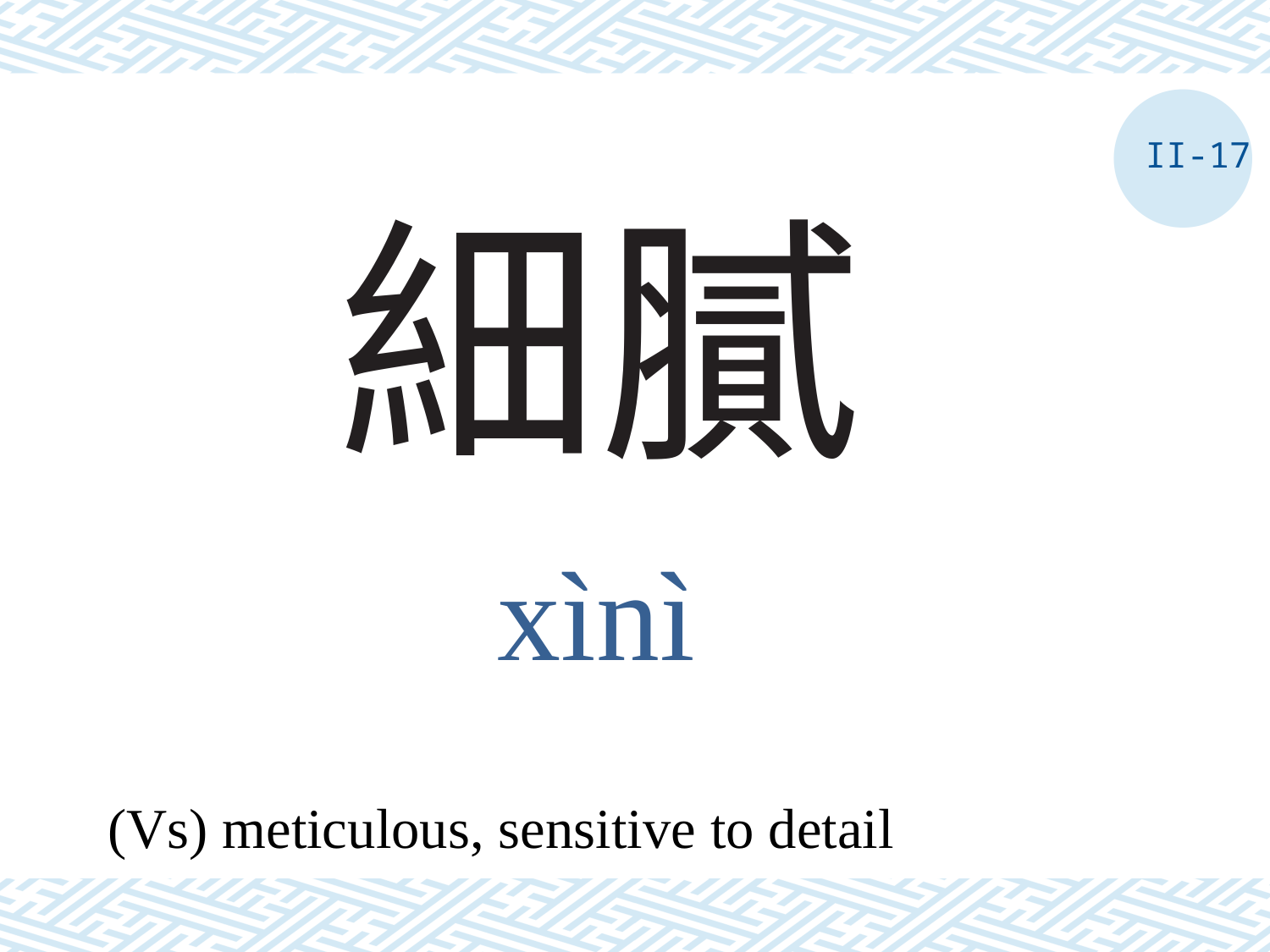

II-17

# 細膩
xìnì
(Vs) meticulous, sensitive to detail